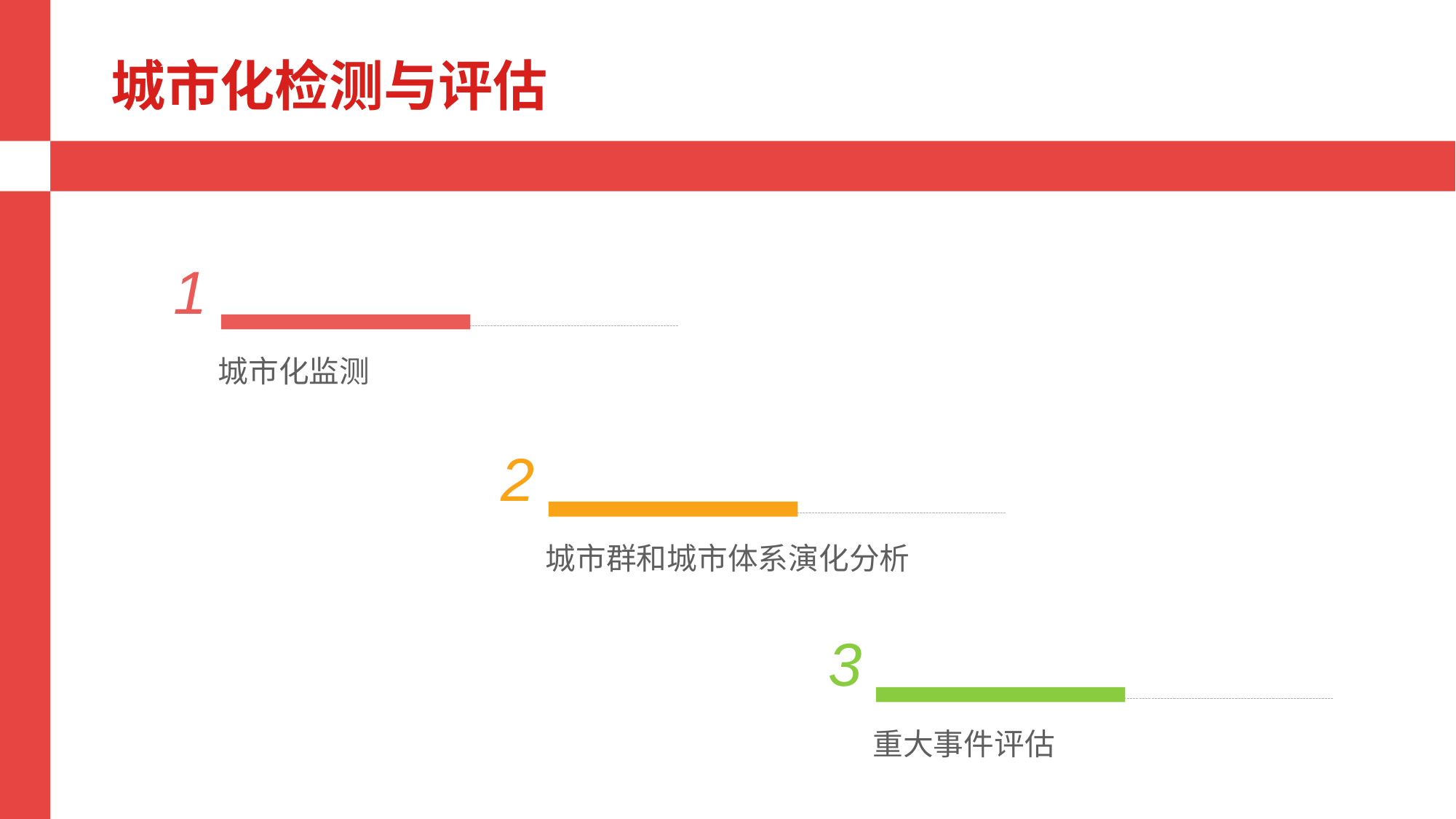

城市化检测与评估
1

城市化监测
2

城市群和城市体系演化分析
3

重大事件评估